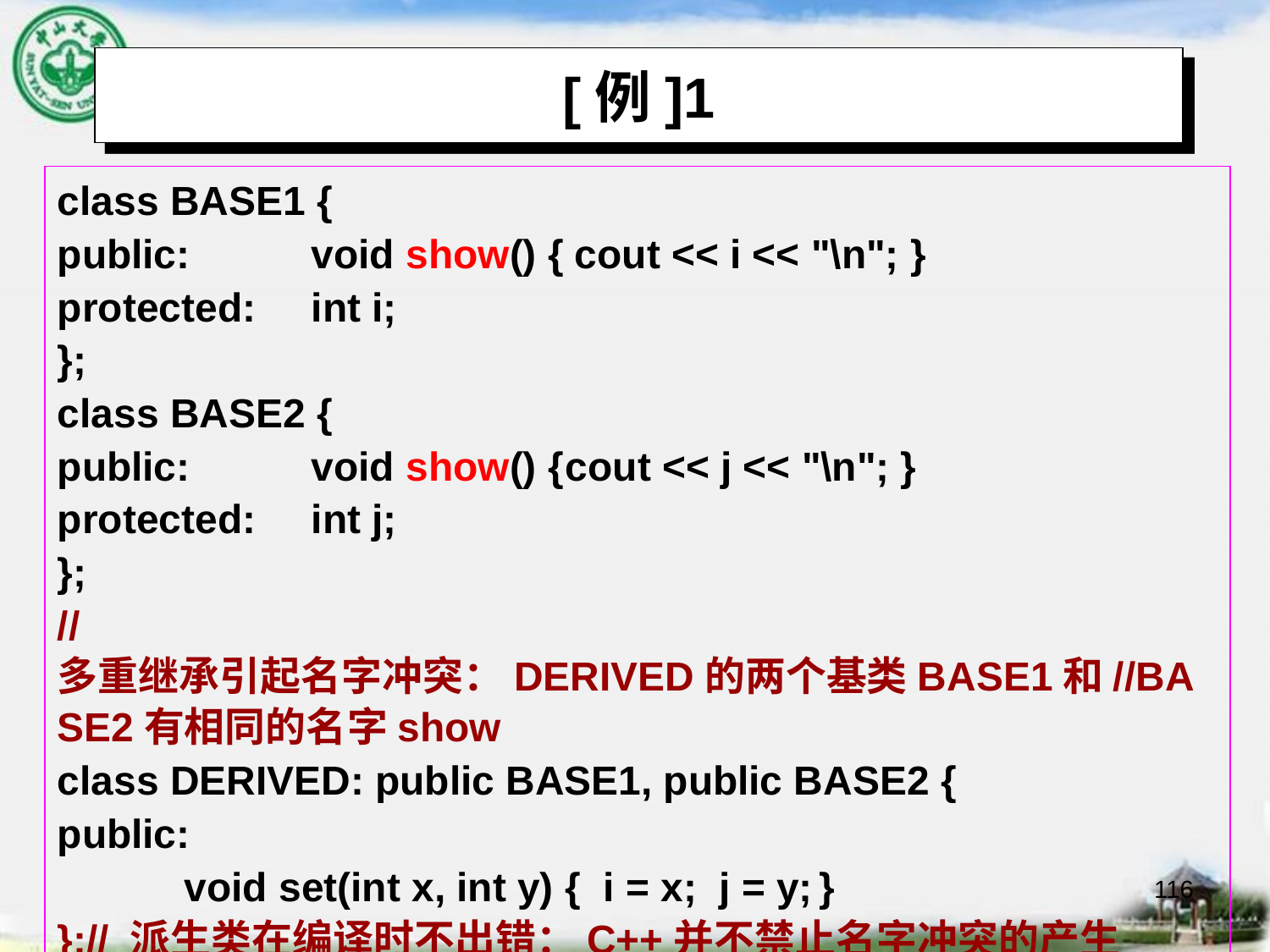

# [例]1
class BASE1 {
public:	void show() { cout << i << "\n"; }
protected:	int i;
};
class BASE2 {
public:	void show() {	cout << j << "\n"; }
protected:	int j;
};
// 多重继承引起名字冲突：DERIVED的两个基类BASE1和//BASE2有相同的名字show
class DERIVED: public BASE1, public BASE2 {
public:
	void set(int x, int y)	{  i = x;  j = y;	}
};// 派生类在编译时不出错：C++并不禁止名字冲突的产生
116